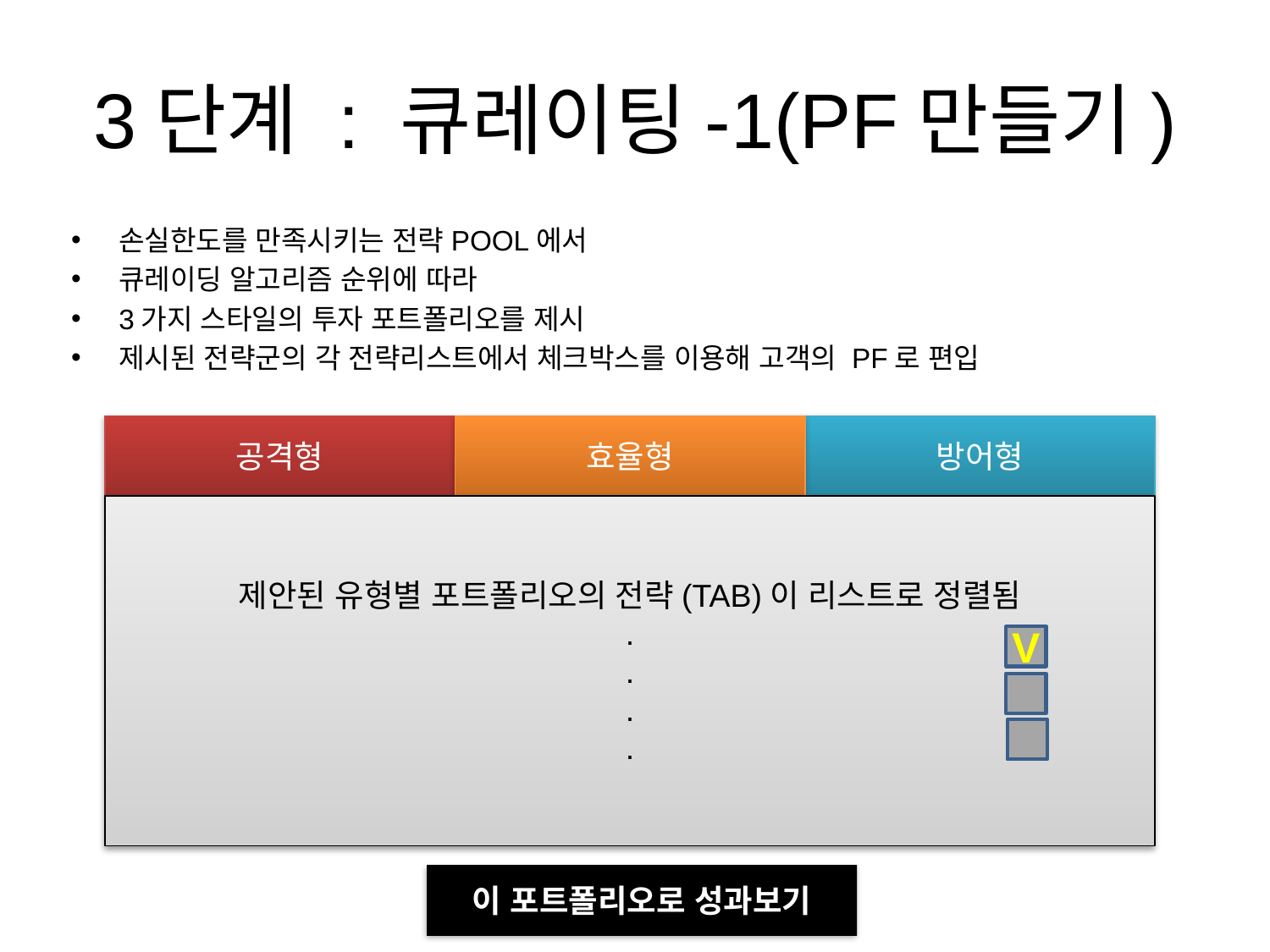

# 3단계 : 큐레이팅-1(PF만들기)
손실한도를 만족시키는 전략POOL에서
큐레이딩 알고리즘 순위에 따라
3가지 스타일의 투자 포트폴리오를 제시
제시된 전략군의 각 전략리스트에서 체크박스를 이용해 고객의 PF로 편입

공격형
효율형
방어형
제안된 유형별 포트폴리오의 전략(TAB)이 리스트로 정렬됨
.
.
.
.
V

이 포트폴리오로 성과보기